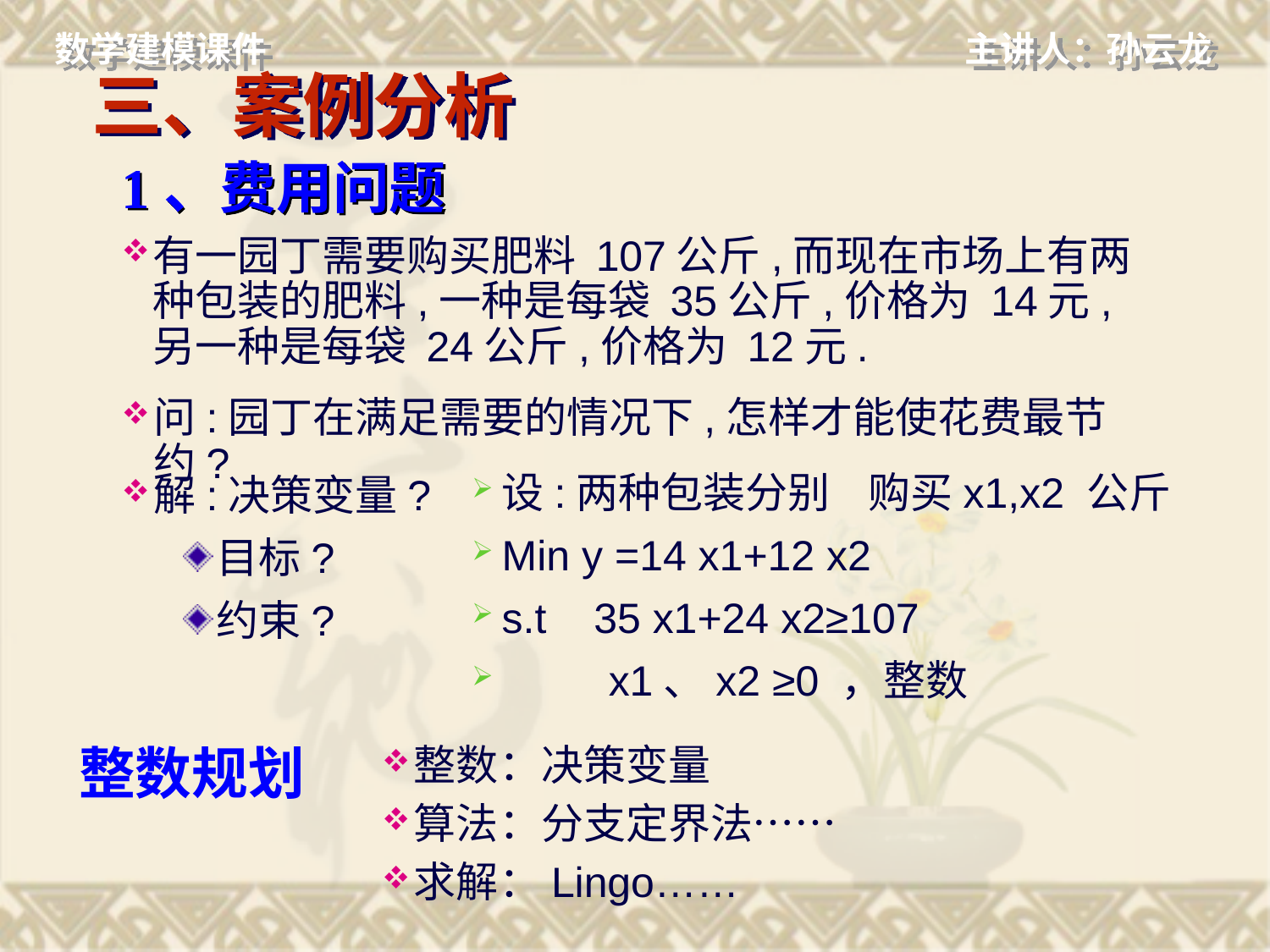

# 三、案例分析
1、费用问题
有一园丁需要购买肥料 107公斤,而现在市场上有两种包装的肥料,一种是每袋 35公斤,价格为 14元,另一种是每袋 24公斤,价格为 12元.
问:园丁在满足需要的情况下,怎样才能使花费最节约?
设:两种包装分别    购买x1,x2 公斤
Min y =14 x1+12 x2
s.t    35 x1+24 x2≥107
         x1、x2 ≥0 ，整数
解:决策变量?
目标?
约束?
整数：决策变量
算法：分支定界法……
求解：Lingo……
整数规划